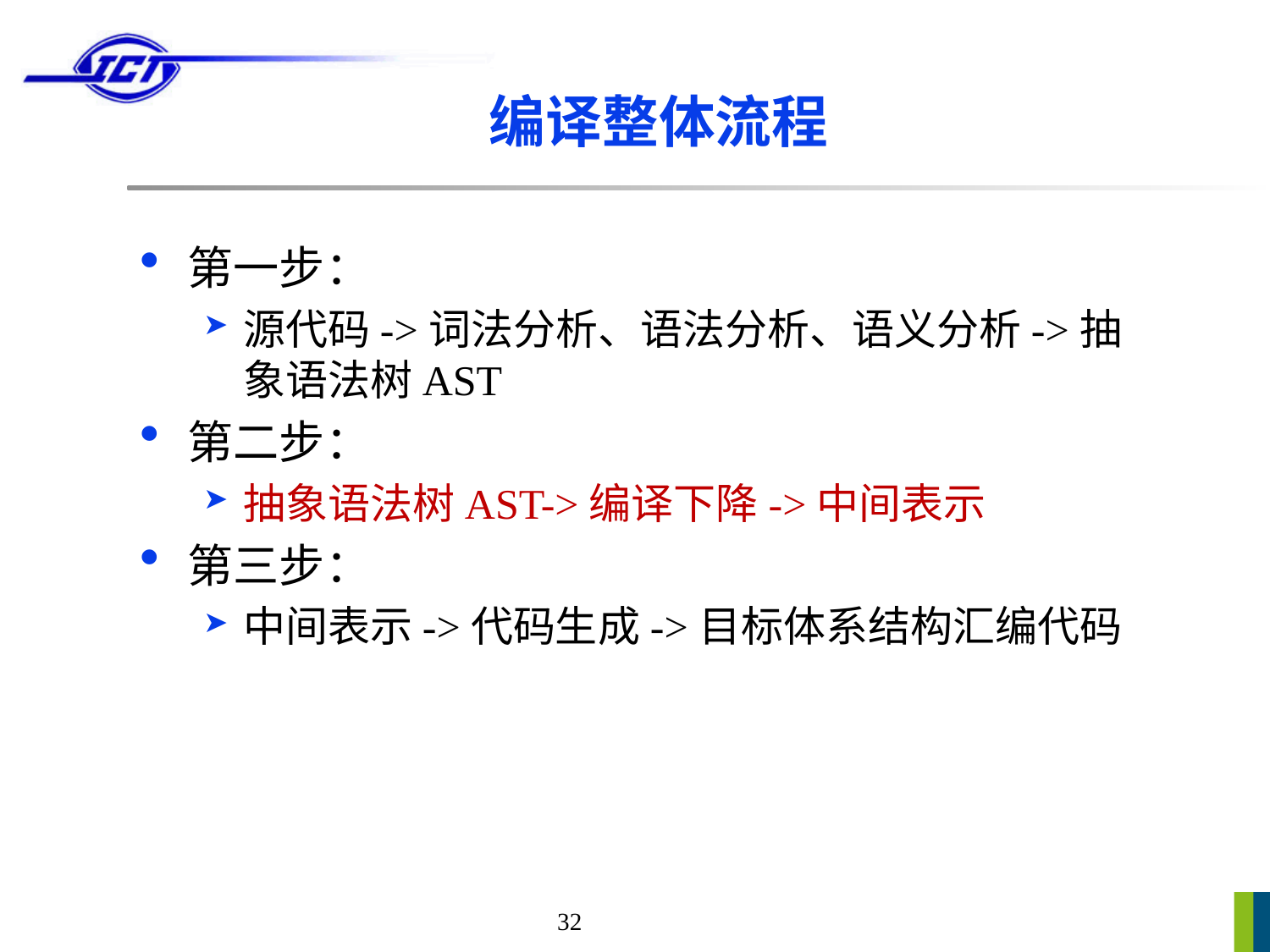

# 编译整体流程
第一步：
源代码->词法分析、语法分析、语义分析->抽象语法树AST
第二步：
抽象语法树AST->编译下降->中间表示
第三步：
中间表示->代码生成->目标体系结构汇编代码